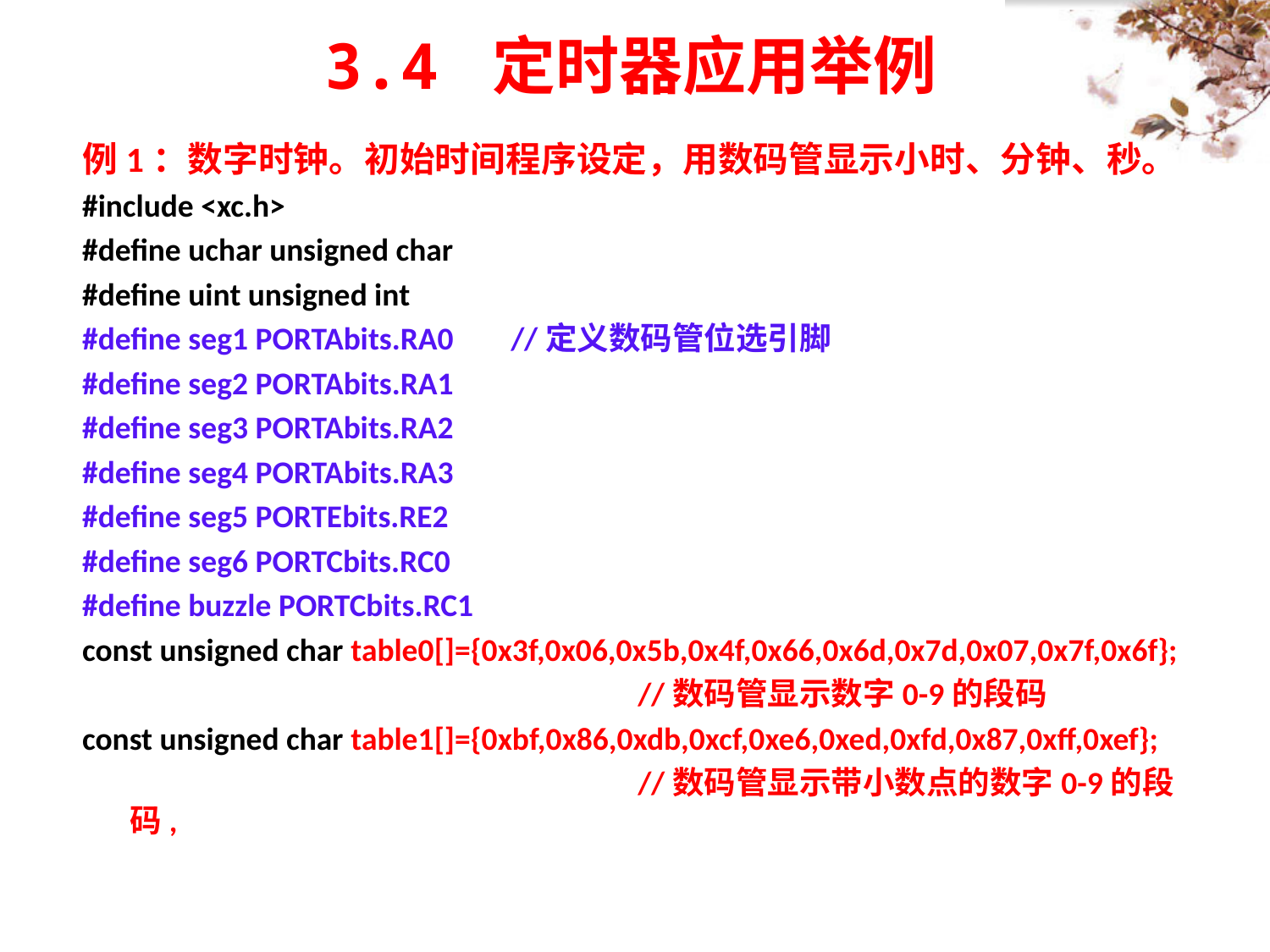

# 3.4 定时器应用举例
例1：数字时钟。初始时间程序设定，用数码管显示小时、分钟、秒。
#include <xc.h>
#define uchar unsigned char
#define uint unsigned int
#define seg1 PORTAbits.RA0	//定义数码管位选引脚
#define seg2 PORTAbits.RA1
#define seg3 PORTAbits.RA2
#define seg4 PORTAbits.RA3
#define seg5 PORTEbits.RE2
#define seg6 PORTCbits.RC0
#define buzzle PORTCbits.RC1
const unsigned char table0[]={0x3f,0x06,0x5b,0x4f,0x66,0x6d,0x7d,0x07,0x7f,0x6f};
					//数码管显示数字0-9的段码
const unsigned char table1[]={0xbf,0x86,0xdb,0xcf,0xe6,0xed,0xfd,0x87,0xff,0xef};
					//数码管显示带小数点的数字0-9的段码,